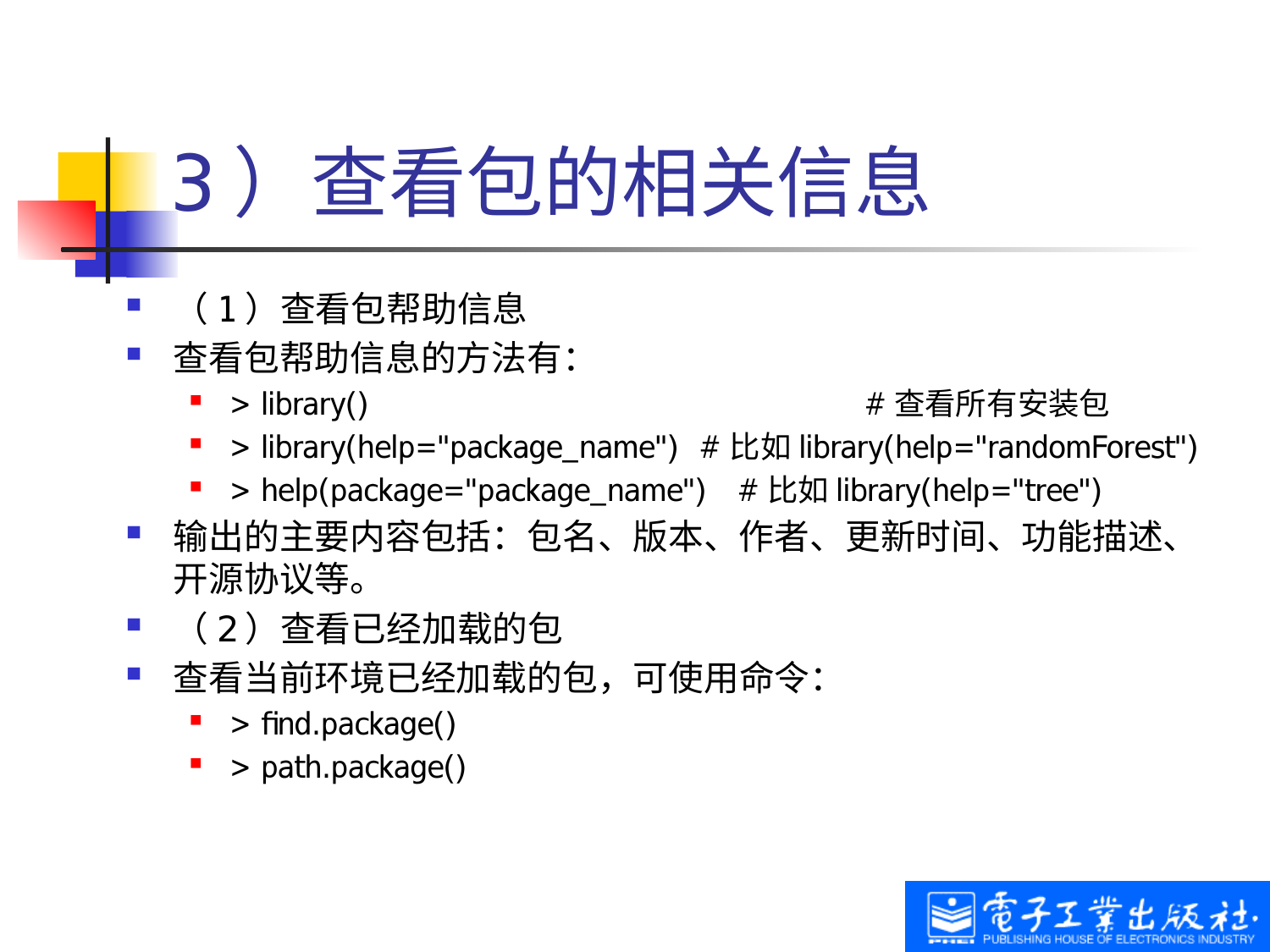

# 3）查看包的相关信息
（1）查看包帮助信息
查看包帮助信息的方法有：
> library() 				#查看所有安装包
> library(help="package_name")  #比如library(help="randomForest")
> help(package="package_name") 	#比如library(help="tree")
输出的主要内容包括：包名、版本、作者、更新时间、功能描述、开源协议等。
（2）查看已经加载的包
查看当前环境已经加载的包，可使用命令：
> find.package()
> path.package()